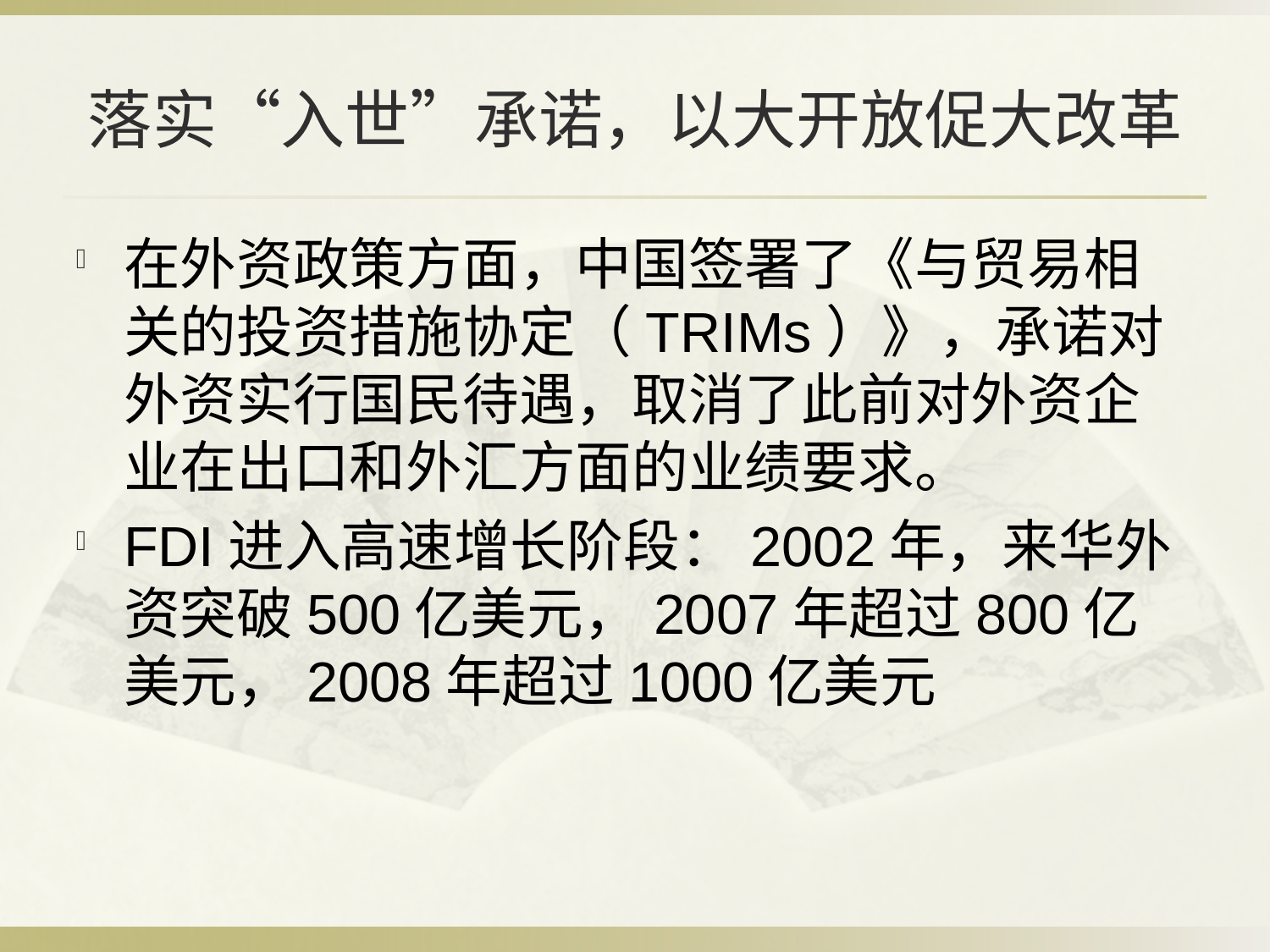

# 落实“入世”承诺，以大开放促大改革
在外资政策方面，中国签署了《与贸易相关的投资措施协定（TRIMs）》，承诺对外资实行国民待遇，取消了此前对外资企业在出口和外汇方面的业绩要求。
FDI进入高速增长阶段：2002年，来华外资突破500亿美元，2007年超过800亿美元，2008年超过1000亿美元